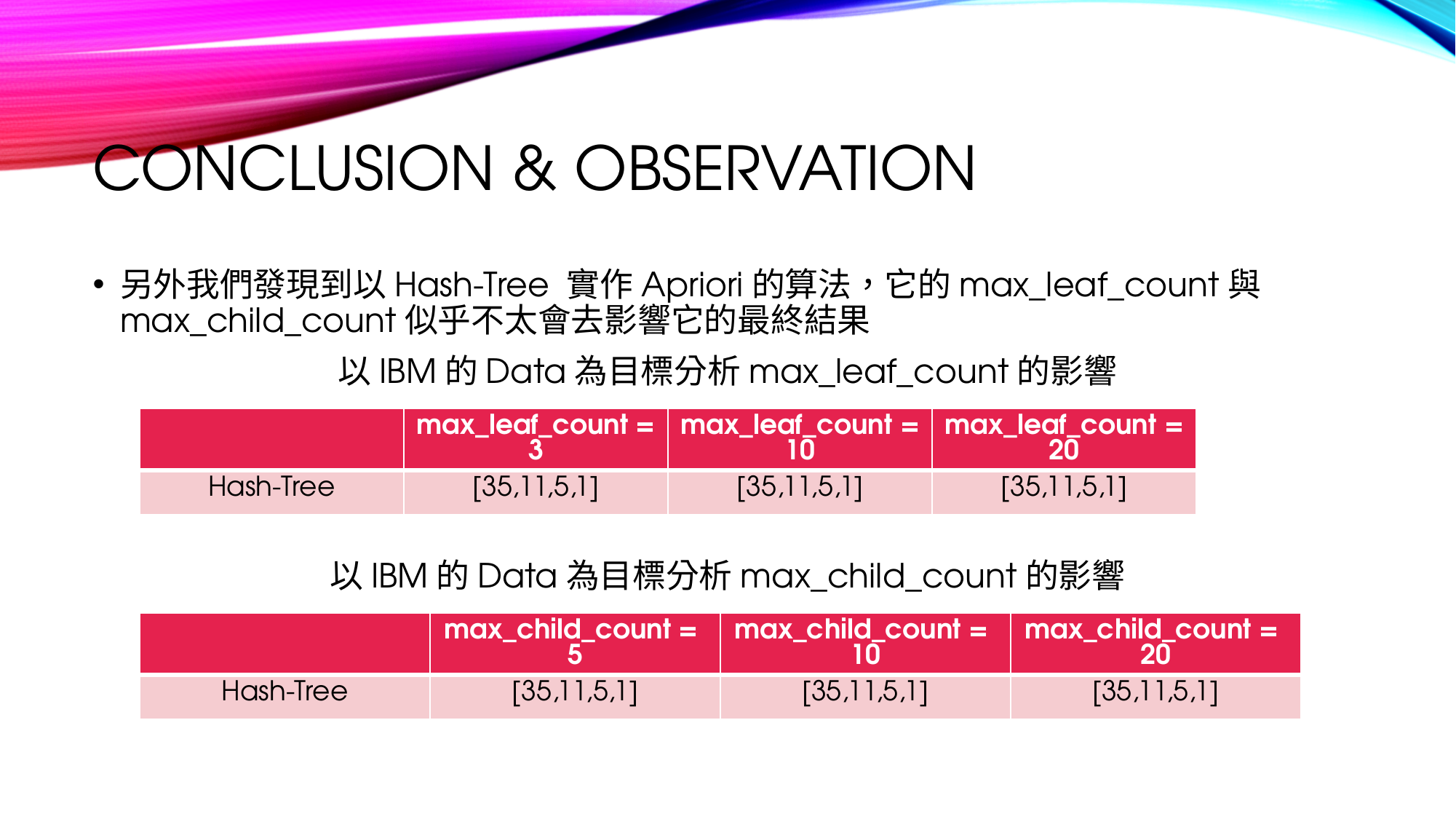

# Conclusion & observation
另外我們發現到以Hash-Tree 實作Apriori的算法，它的max_leaf_count與max_child_count似乎不太會去影響它的最終結果
以IBM的Data為目標分析max_leaf_count的影響

以IBM的Data為目標分析max_child_count的影響

|  | max\_leaf\_count = 3 | max\_leaf\_count = 10 | max\_leaf\_count = 20 |
| --- | --- | --- | --- |
| Hash-Tree | [35,11,5,1] | [35,11,5,1] | [35,11,5,1] |
|  | max\_child\_count = 5 | max\_child\_count = 10 | max\_child\_count = 20 |
| --- | --- | --- | --- |
| Hash-Tree | [35,11,5,1] | [35,11,5,1] | [35,11,5,1] |